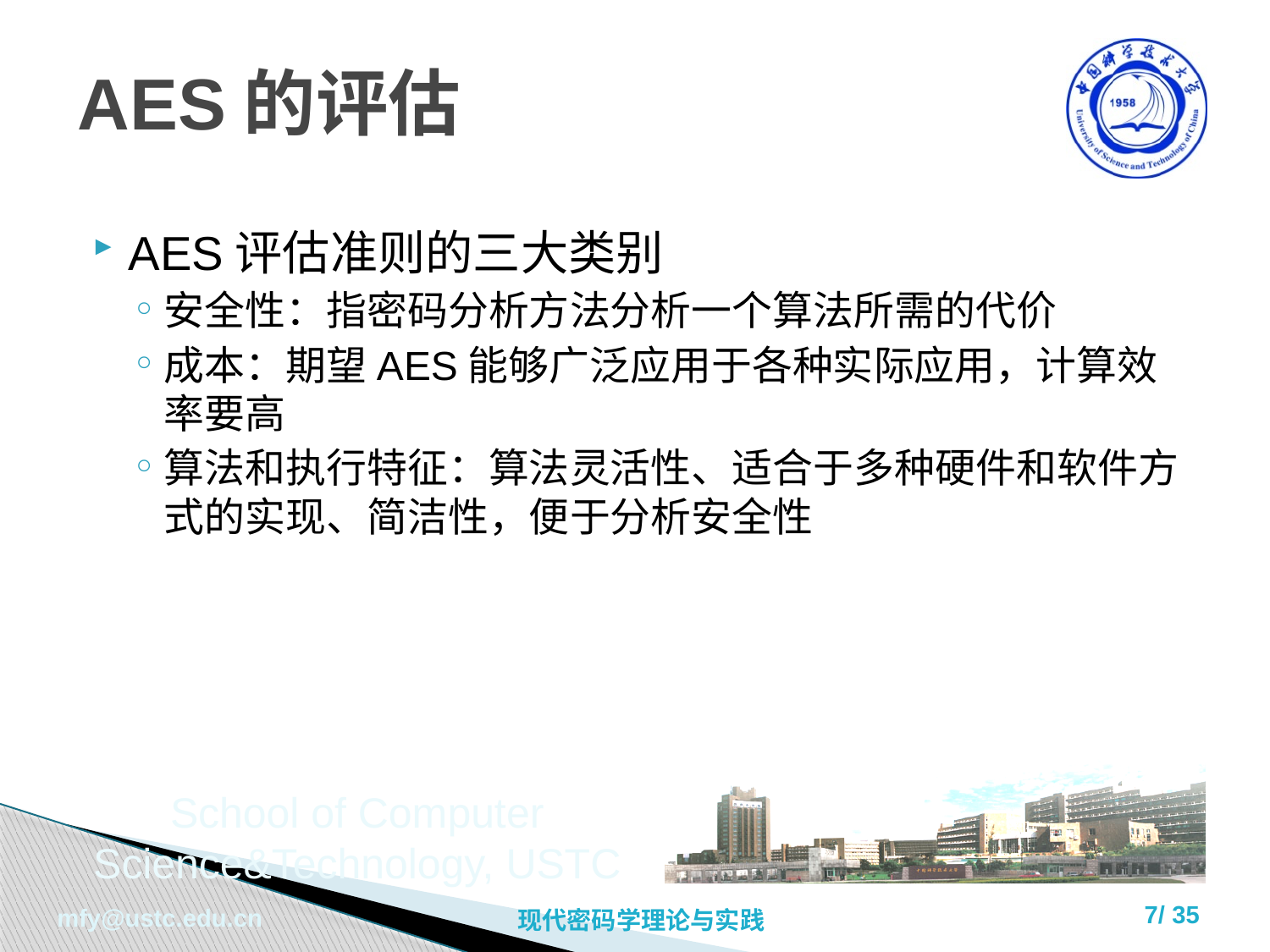

# AES的评估
AES评估准则的三大类别
安全性：指密码分析方法分析一个算法所需的代价
成本：期望AES能够广泛应用于各种实际应用，计算效率要高
算法和执行特征：算法灵活性、适合于多种硬件和软件方式的实现、简洁性，便于分析安全性